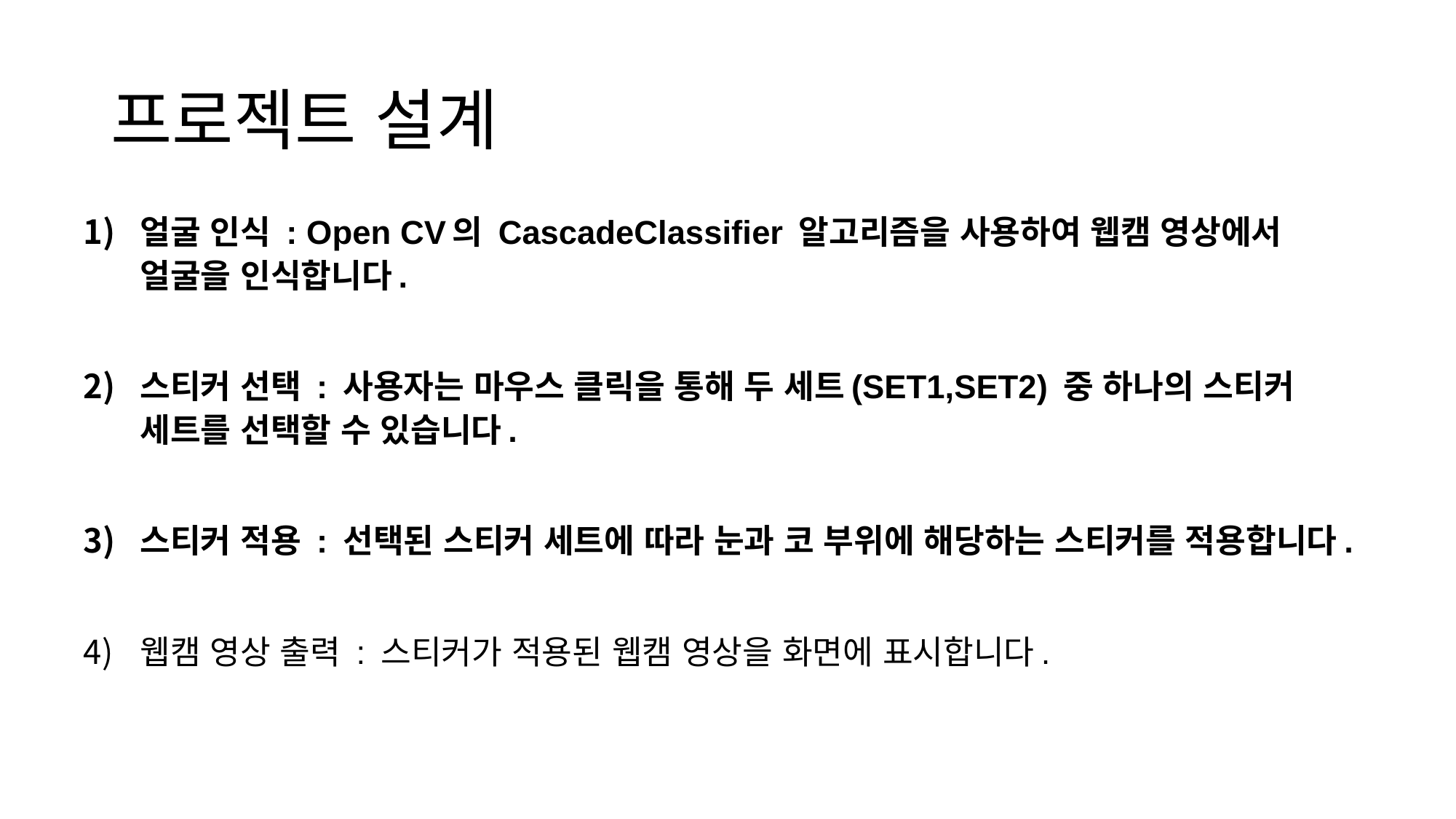

# 프로젝트 설계
얼굴 인식 : Open CV의 CascadeClassifier 알고리즘을 사용하여 웹캠 영상에서 얼굴을 인식합니다.

스티커 선택 : 사용자는 마우스 클릭을 통해 두 세트(SET1,SET2) 중 하나의 스티커 세트를 선택할 수 있습니다.

스티커 적용 : 선택된 스티커 세트에 따라 눈과 코 부위에 해당하는 스티커를 적용합니다.

웹캠 영상 출력 : 스티커가 적용된 웹캠 영상을 화면에 표시합니다.